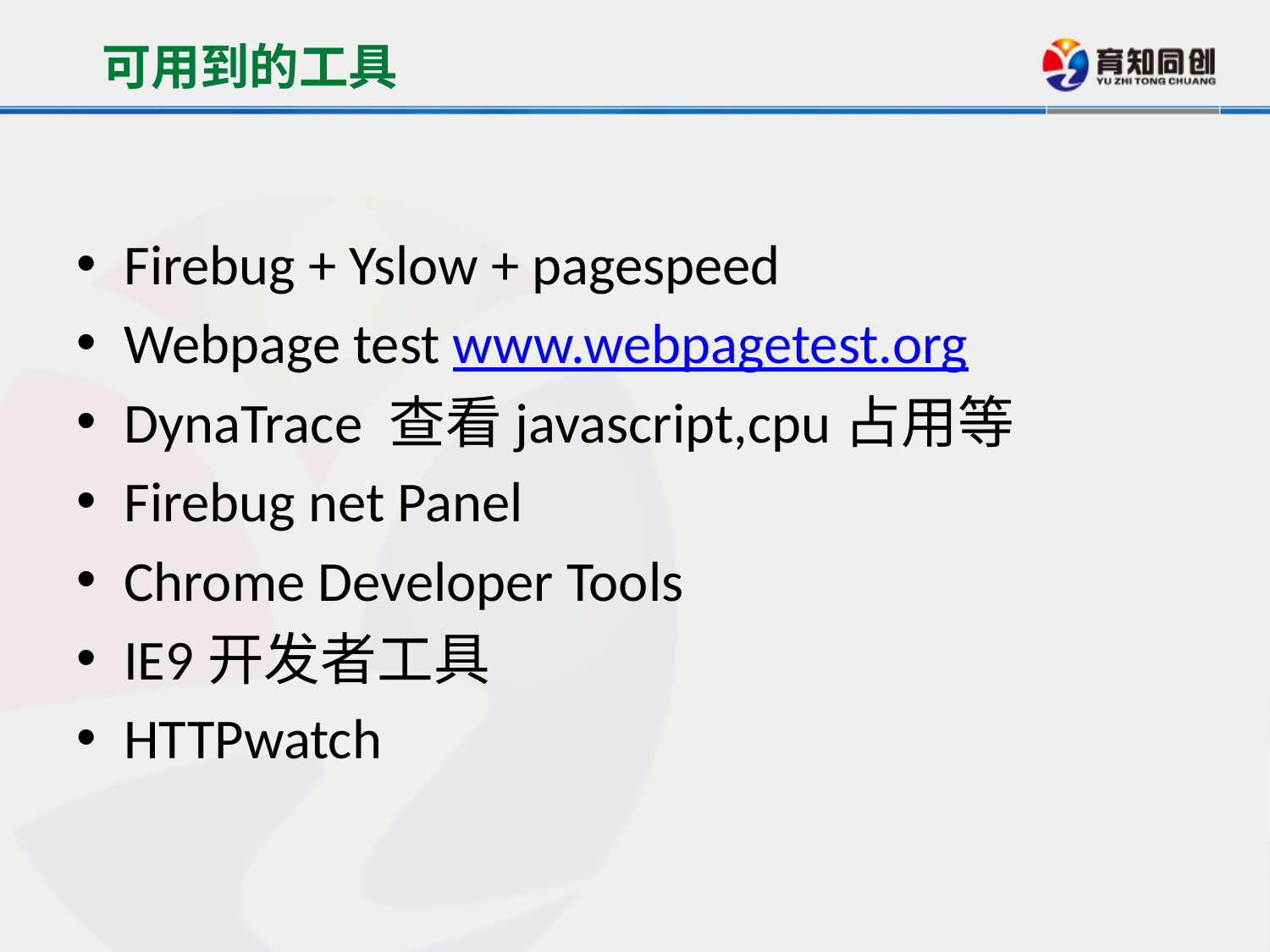

可用到的工具
Firebug + Yslow + pagespeed
Webpage test www.webpagetest.org
DynaTrace 查看javascript,cpu占用等
Firebug net Panel
Chrome Developer Tools
IE9开发者工具
HTTPwatch